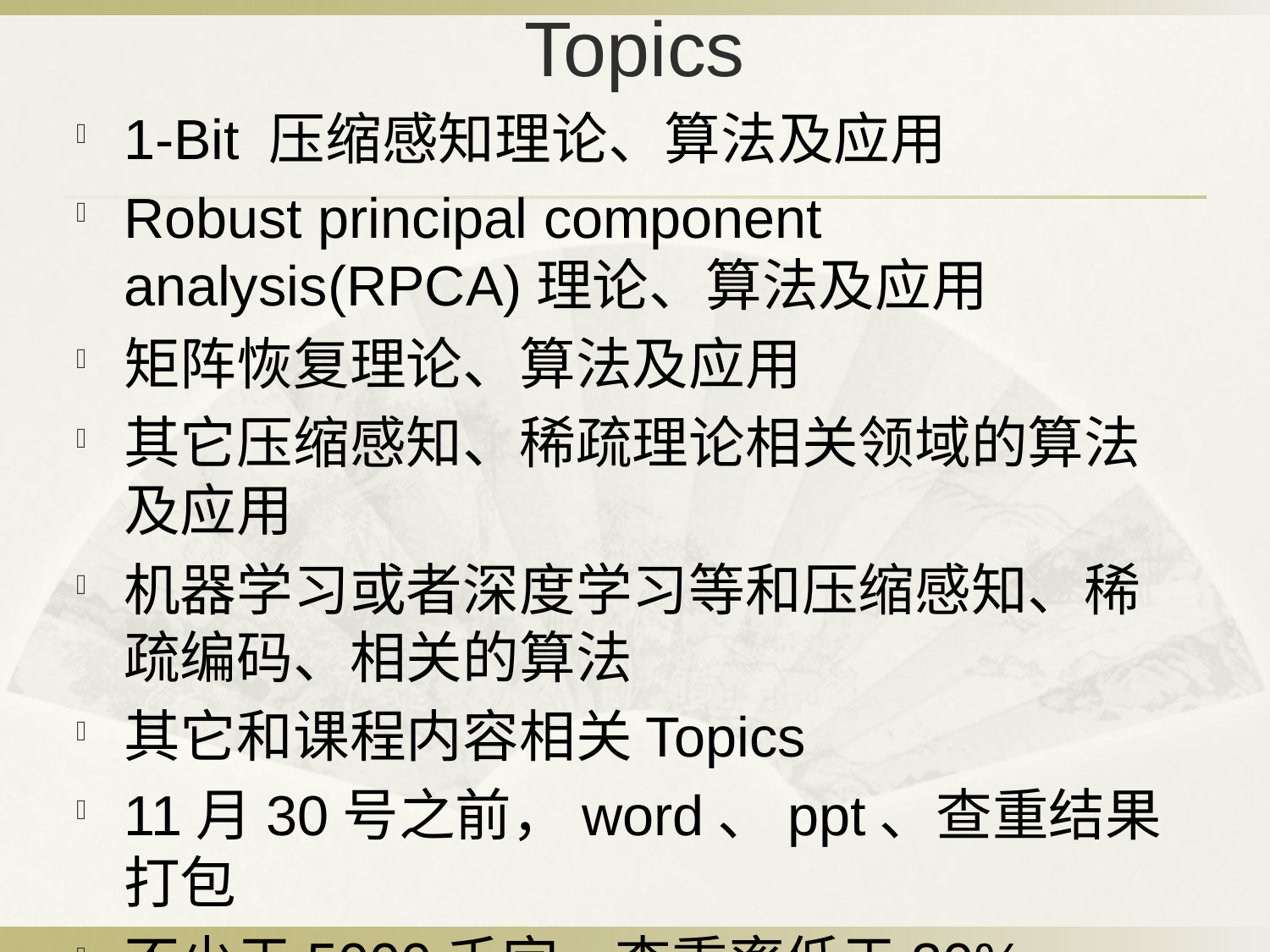

# Topics
1-Bit 压缩感知理论、算法及应用
Robust principal component analysis(RPCA)理论、算法及应用
矩阵恢复理论、算法及应用
其它压缩感知、稀疏理论相关领域的算法及应用
机器学习或者深度学习等和压缩感知、稀疏编码、相关的算法
其它和课程内容相关Topics
11月30号之前，word、ppt、查重结果打包
不少于5000千字，查重率低于30%